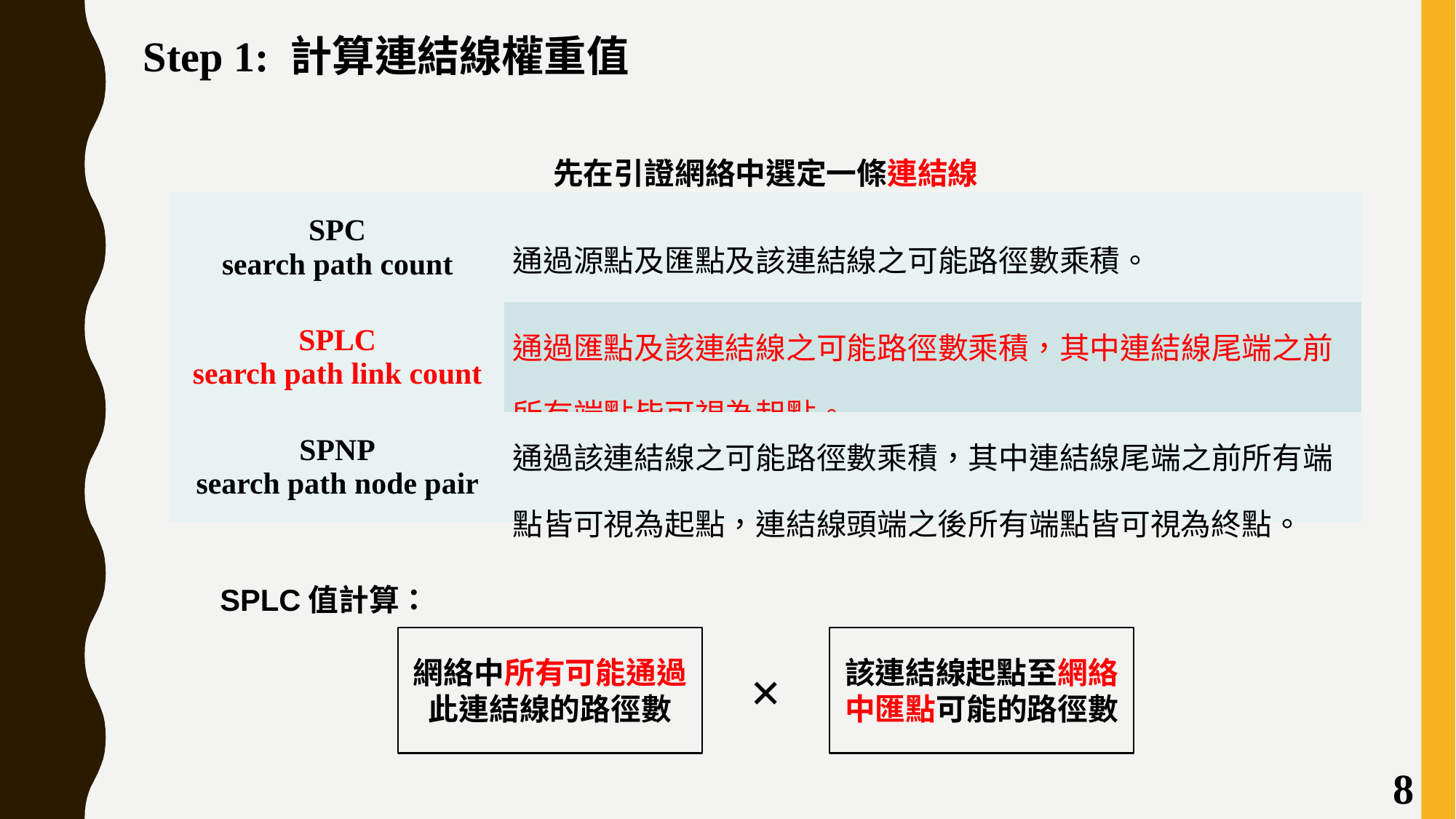

Step 1: 計算連結線權重值
先在引證網絡中選定一條連結線
| SPC search path count | 通過源點及匯點及該連結線之可能路徑數乘積。 |
| --- | --- |
| SPLC search path link count | 通過匯點及該連結線之可能路徑數乘積，其中連結線尾端之前所有端點皆可視為起點。 |
| SPNP search path node pair | 通過該連結線之可能路徑數乘積，其中連結線尾端之前所有端點皆可視為起點，連結線頭端之後所有端點皆可視為終點。 |
SPLC值計算：

網絡中所有可能通過此連結線的路徑數
該連結線起點至網絡中匯點可能的路徑數
×
8